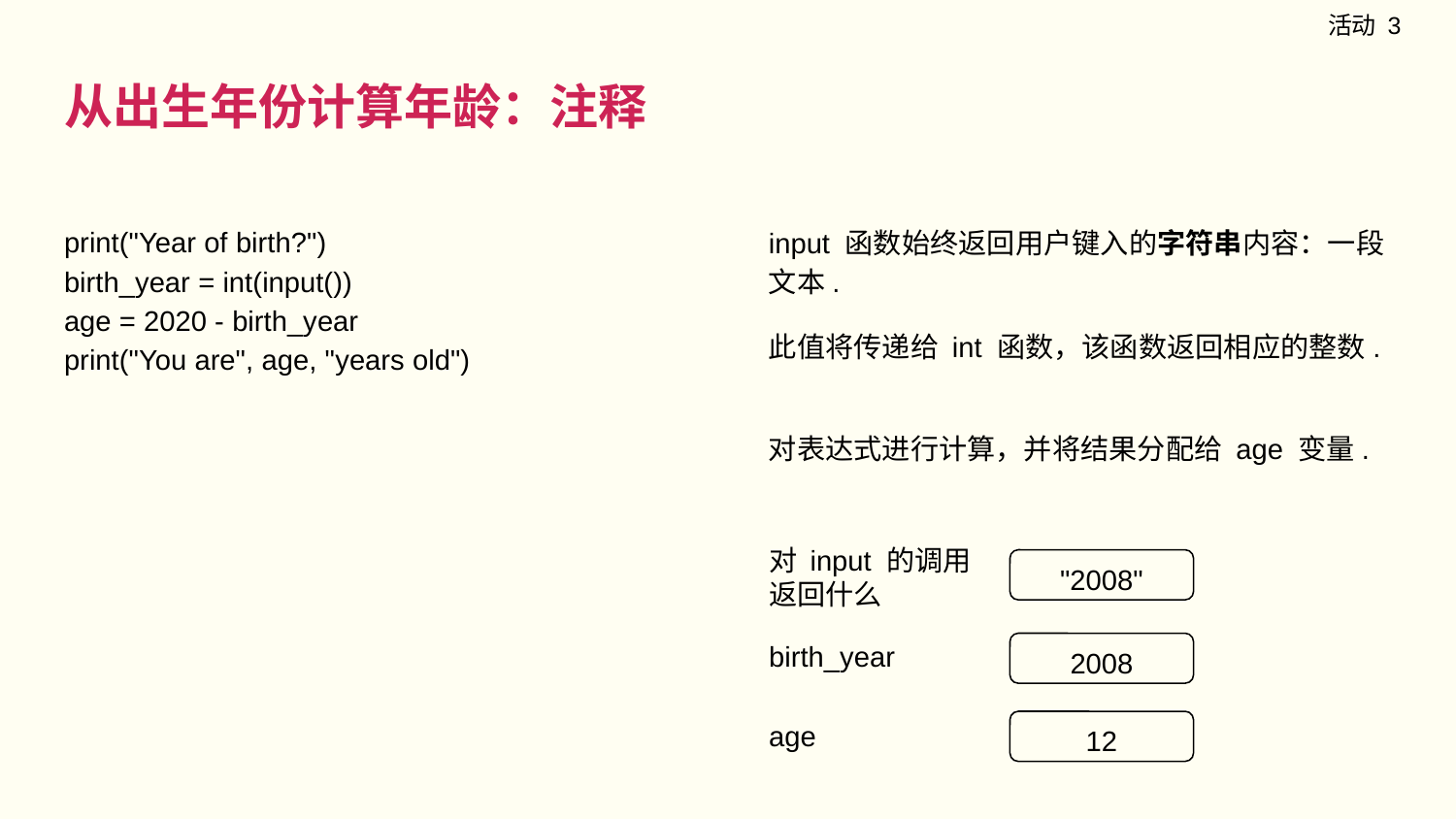

活动 3
从出生年份计算年龄：注释
print("Year of birth?")
birth_year = int(input())
age = 2020 - birth_year
print("You are", age, "years old")
input 函数始终返回用户键入的字符串内容：一段文本.
此值将传递给 int 函数，该函数返回相应的整数.
对表达式进行计算，并将结果分配给 age 变量.
对 input 的调用返回什么
"2008"
birth_year
2008
age
12